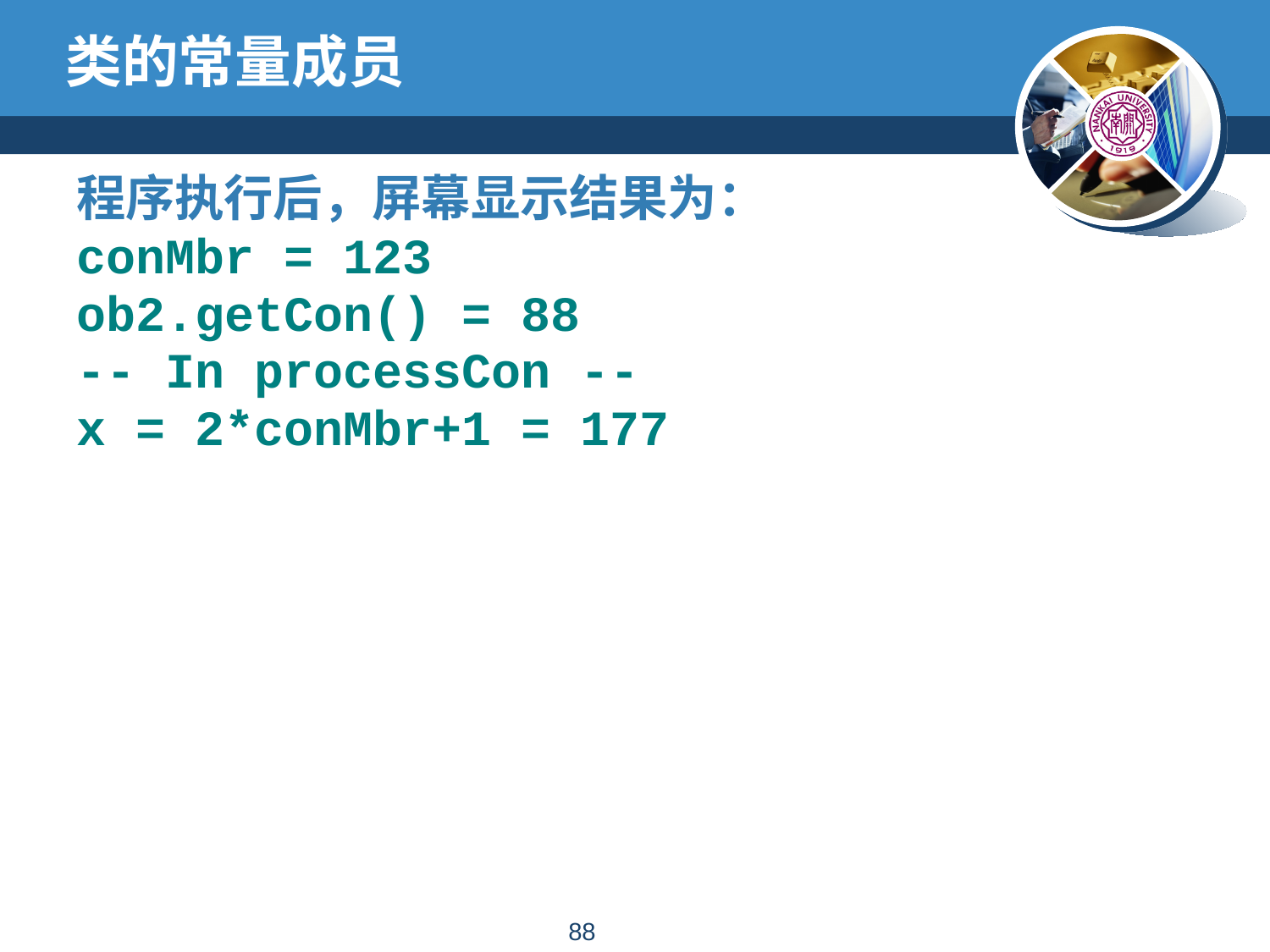

# 类的常量成员
程序执行后，屏幕显示结果为：
conMbr = 123
ob2.getCon() = 88
-- In processCon --
x = 2*conMbr+1 = 177
88